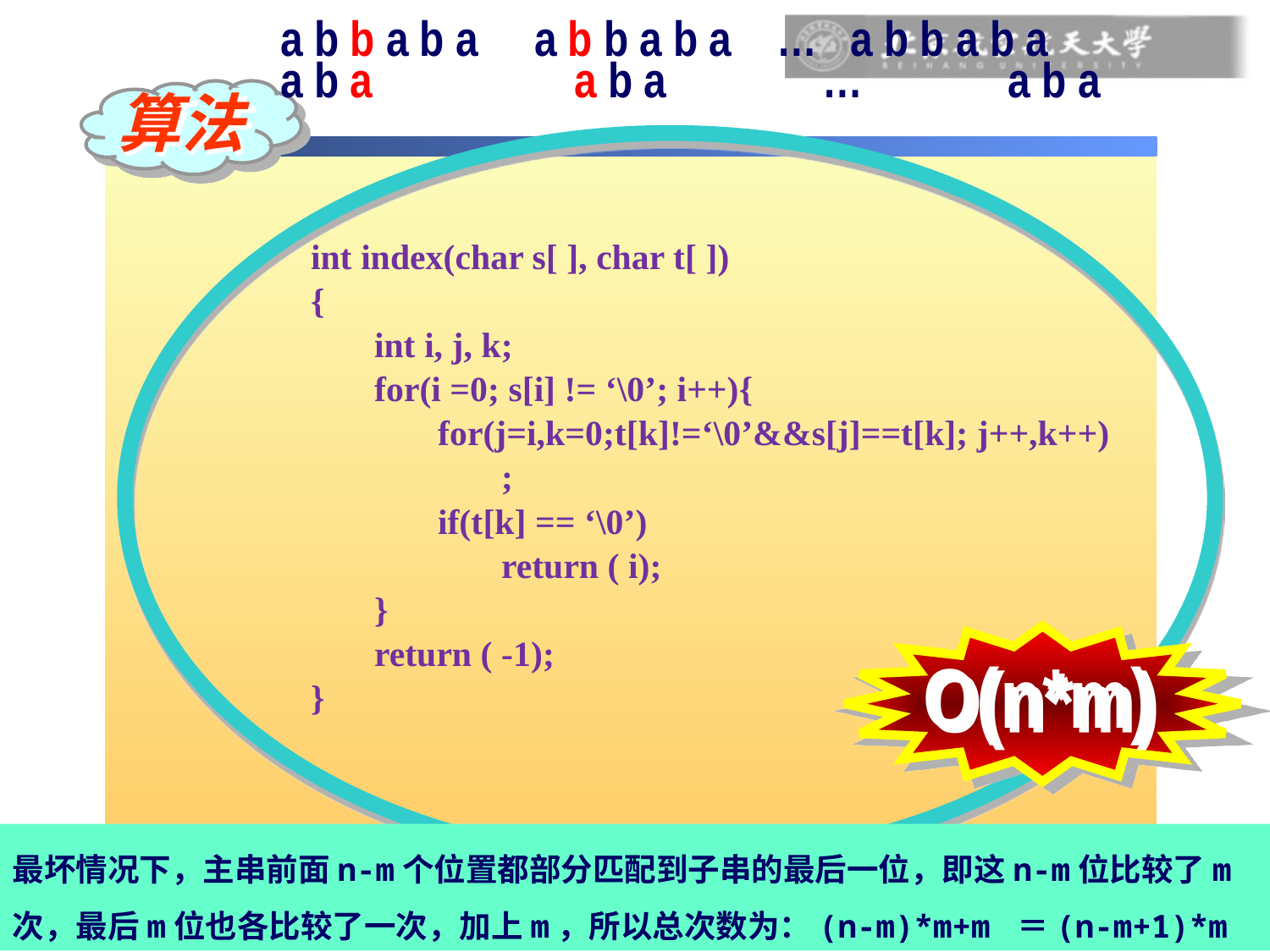

a b b a b a     a b b a b a    …   a b b a b a
a b a                  a b a 	   …             a b a
算法

int index(char s[ ], char t[ ])
{
int i, j, k;
for(i =0; s[i] != ‘\0’; i++){
for(j=i,k=0;t[k]!=‘\0’&&s[j]==t[k]; j++,k++)
;
if(t[k] == ‘\0’)
return ( i);
}
return ( -1);
}

O(n*m)
最坏情况下，主串前面n-m个位置都部分匹配到子串的最后一位，即这n-m位比较了m次，最后m位也各比较了一次，加上m，所以总次数为：(n-m)*m+m ＝(n-m+1)*m